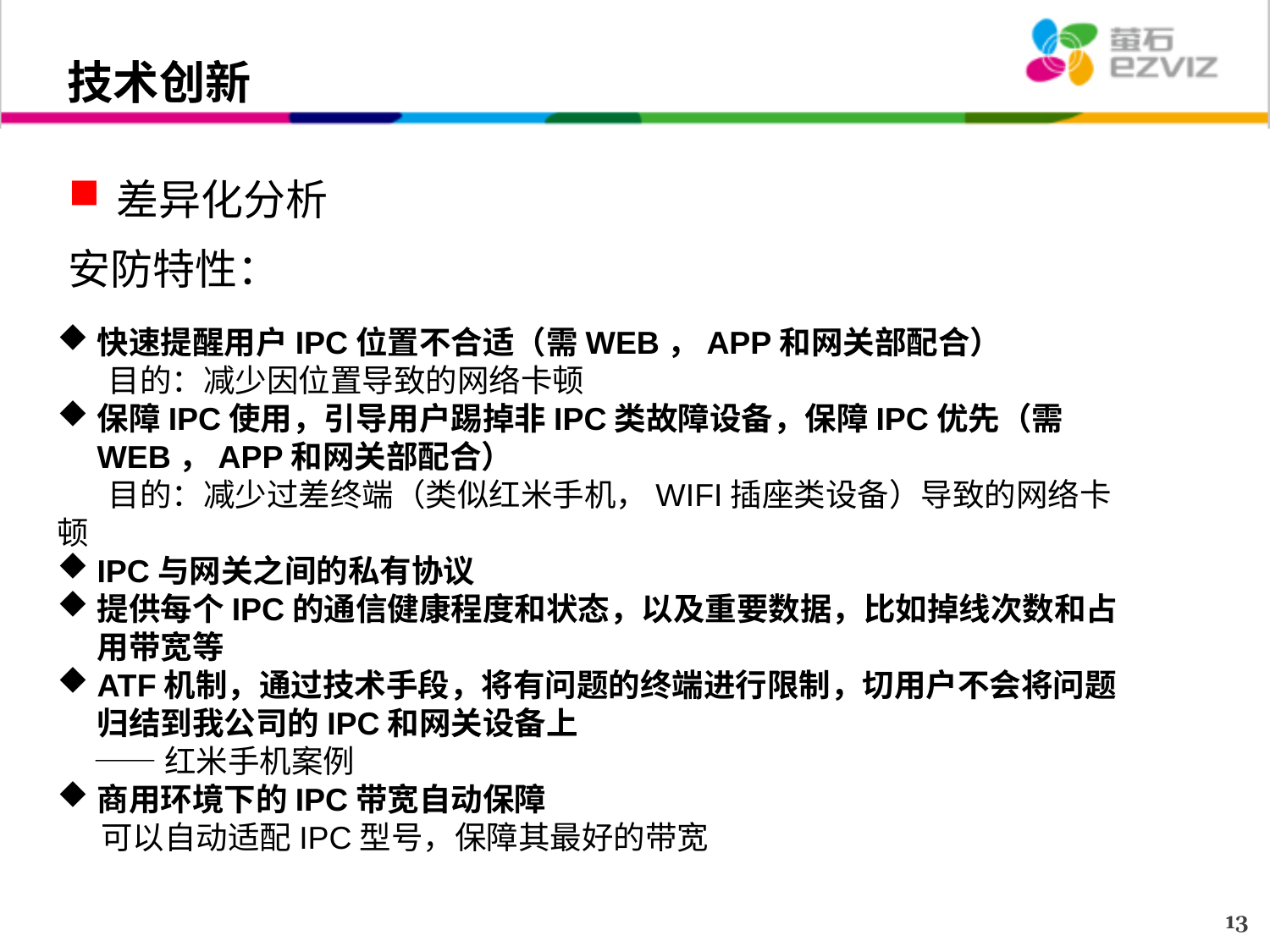

# 技术创新
差异化分析
安防特性：
快速提醒用户IPC位置不合适（需WEB，APP和网关部配合）
      目的：减少因位置导致的网络卡顿
保障IPC使用，引导用户踢掉非IPC类故障设备，保障IPC优先（需WEB，APP和网关部配合）
      目的：减少过差终端（类似红米手机，WIFI插座类设备）导致的网络卡顿
IPC与网关之间的私有协议
提供每个IPC的通信健康程度和状态，以及重要数据，比如掉线次数和占用带宽等
ATF机制，通过技术手段，将有问题的终端进行限制，切用户不会将问题归结到我公司的IPC和网关设备上
     ——红米手机案例
商用环境下的IPC带宽自动保障
     可以自动适配IPC型号，保障其最好的带宽

13